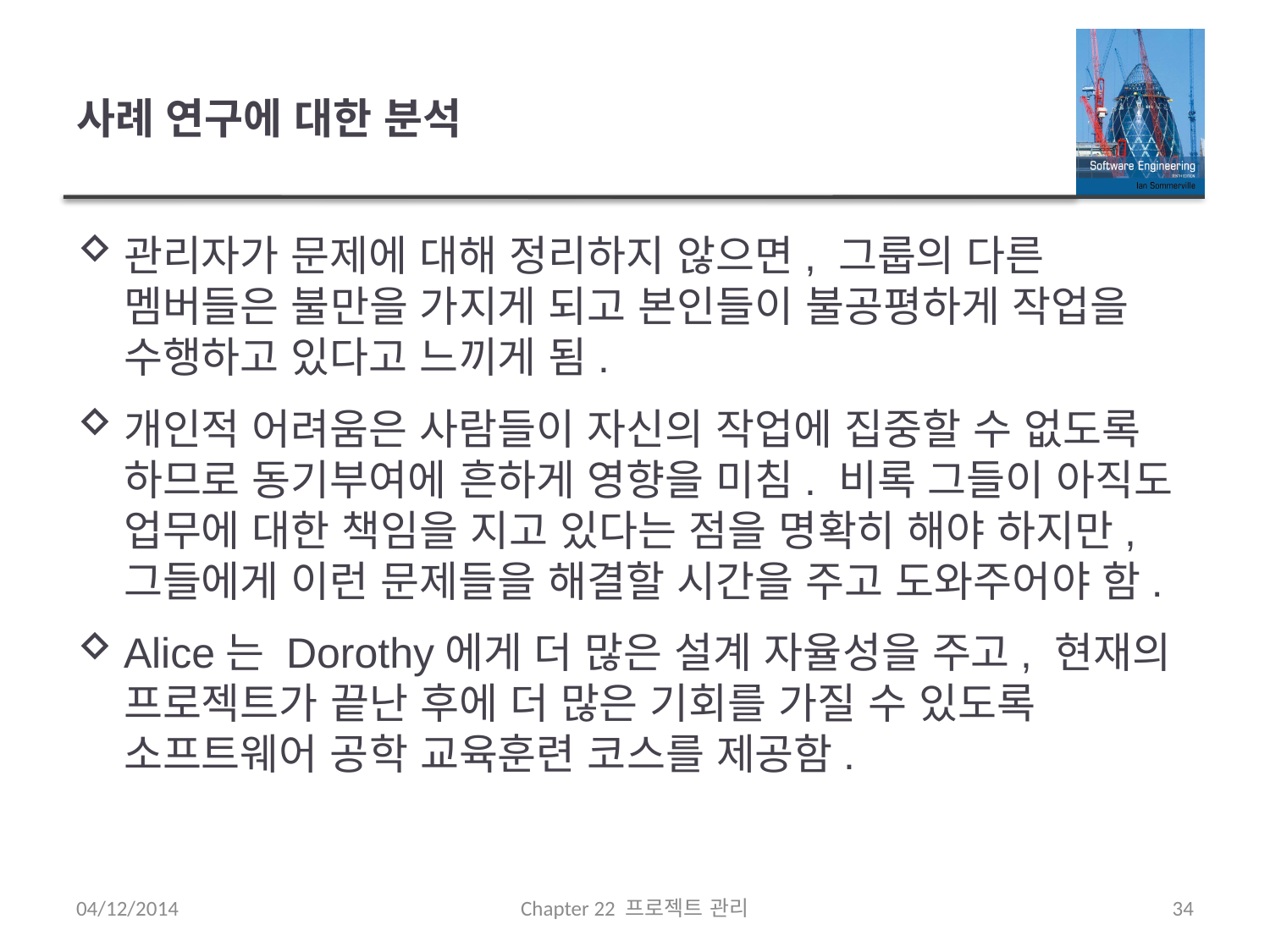

# 사례 연구에 대한 분석
관리자가 문제에 대해 정리하지 않으면, 그룹의 다른 멤버들은 불만을 가지게 되고 본인들이 불공평하게 작업을 수행하고 있다고 느끼게 됨.
개인적 어려움은 사람들이 자신의 작업에 집중할 수 없도록 하므로 동기부여에 흔하게 영향을 미침. 비록 그들이 아직도 업무에 대한 책임을 지고 있다는 점을 명확히 해야 하지만, 그들에게 이런 문제들을 해결할 시간을 주고 도와주어야 함.
Alice는 Dorothy에게 더 많은 설계 자율성을 주고, 현재의 프로젝트가 끝난 후에 더 많은 기회를 가질 수 있도록 소프트웨어 공학 교육훈련 코스를 제공함.

04/12/2014
Chapter 22 프로젝트 관리
34